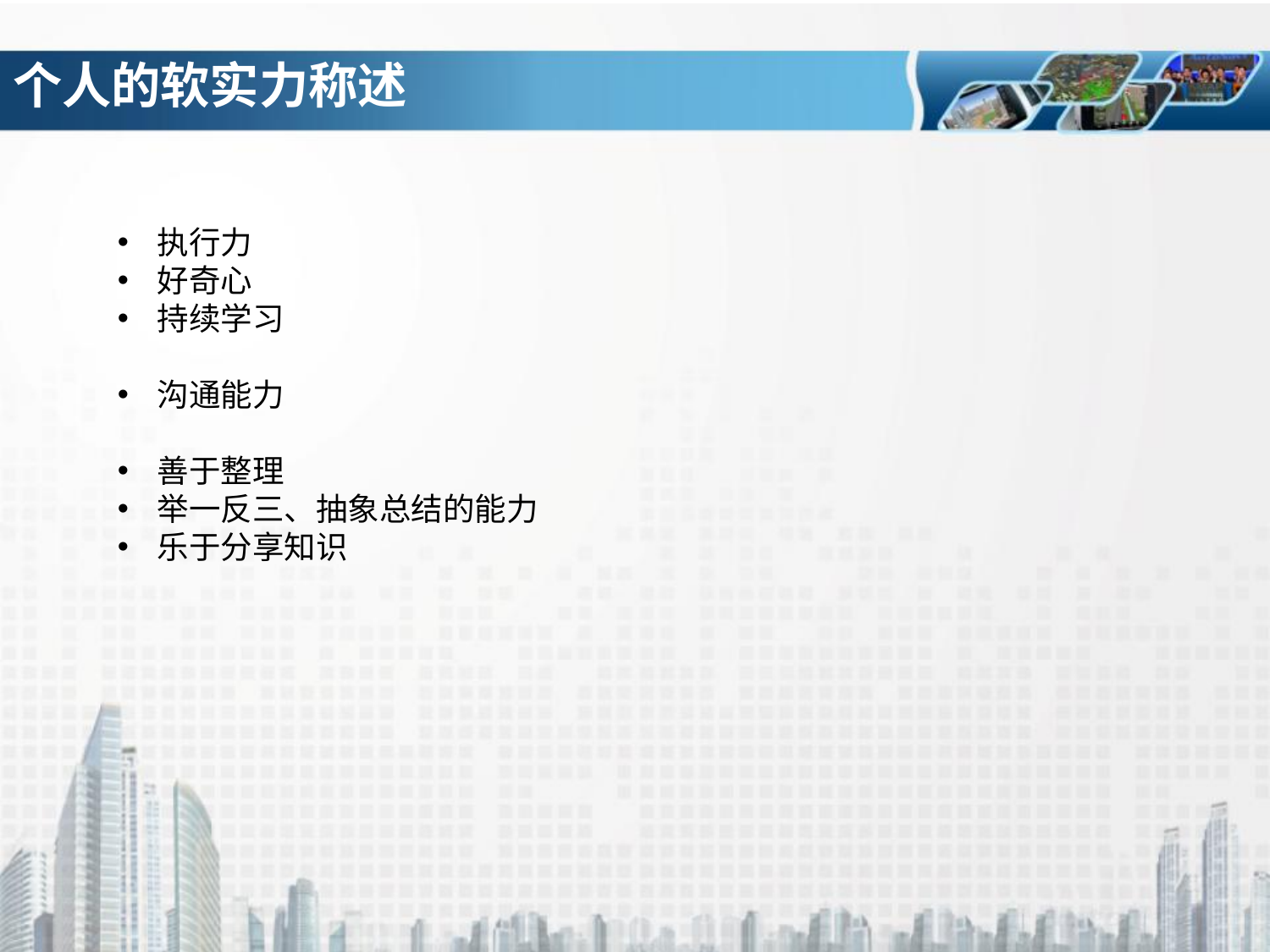

# 个人的软实力称述
执行力
好奇心
持续学习

沟通能力

善于整理
举一反三、抽象总结的能力
乐于分享知识